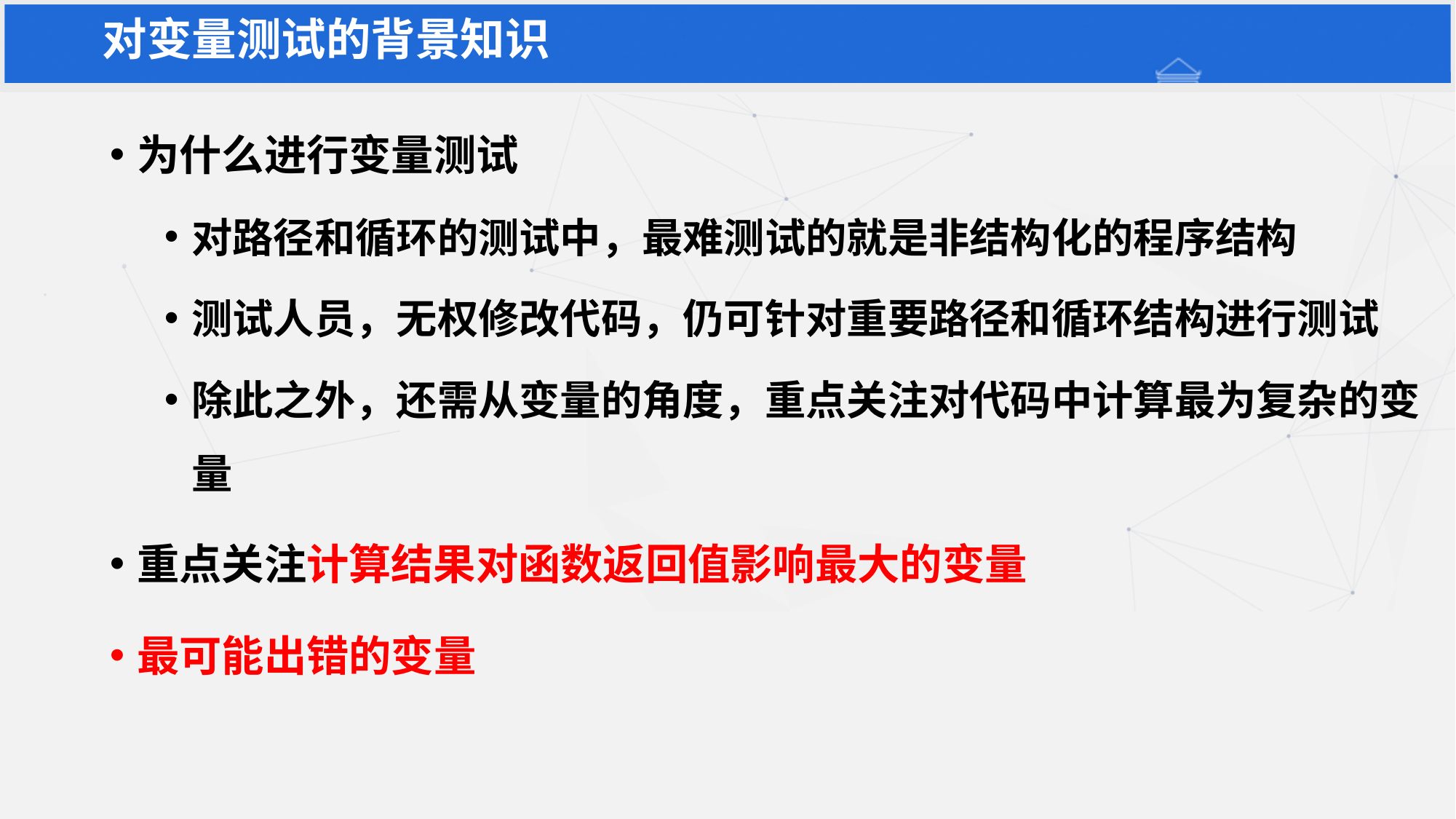

对变量测试的背景知识
为什么进行变量测试
对路径和循环的测试中，最难测试的就是非结构化的程序结构
测试人员，无权修改代码，仍可针对重要路径和循环结构进行测试
除此之外，还需从变量的角度，重点关注对代码中计算最为复杂的变量
重点关注计算结果对函数返回值影响最大的变量
最可能出错的变量